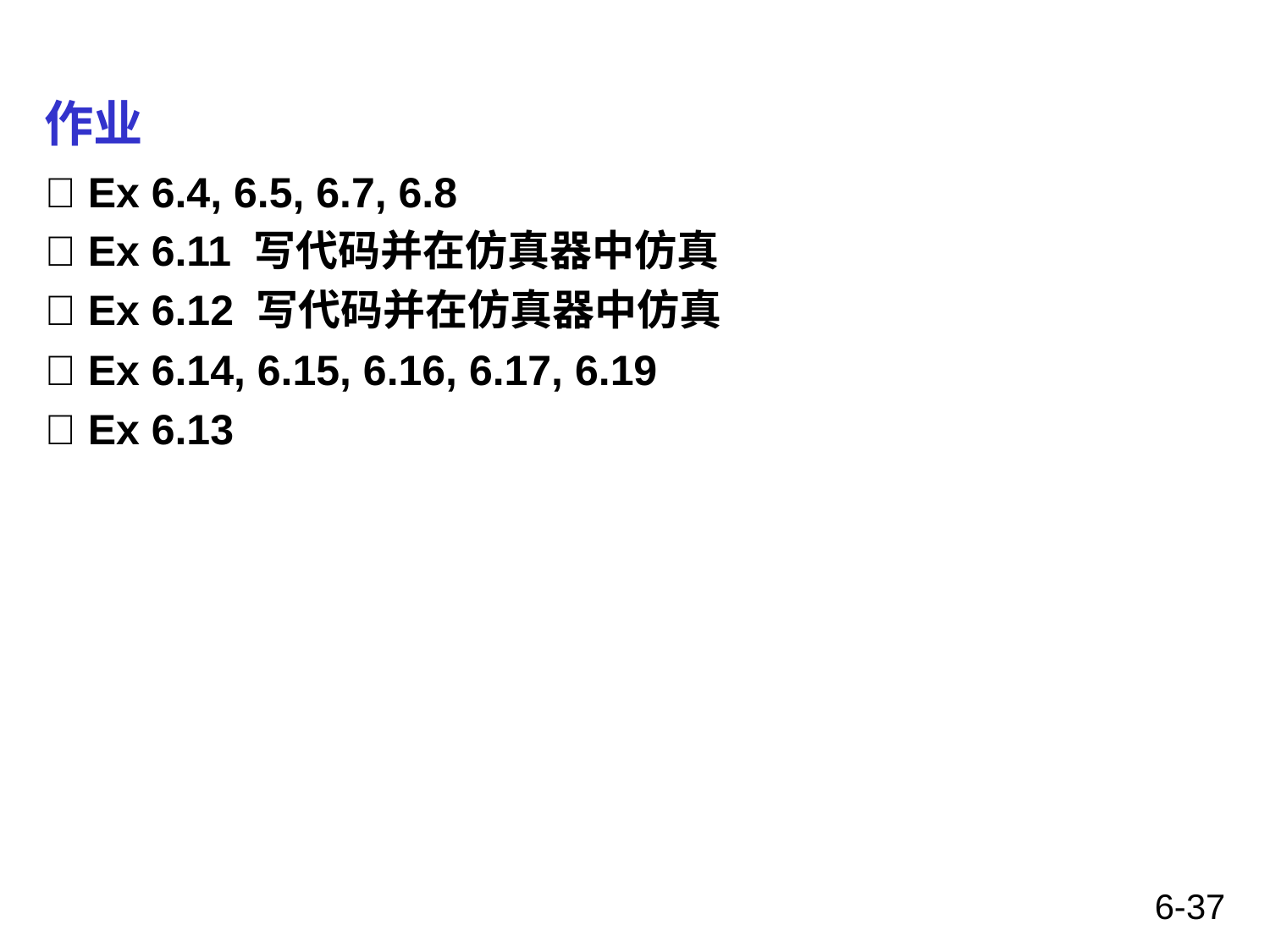

# 作业
􀂄 Ex 6.4, 6.5, 6.7, 6.8
􀂄 Ex 6.11 写代码并在仿真器中仿真
􀂄 Ex 6.12 写代码并在仿真器中仿真
􀂄 Ex 6.14, 6.15, 6.16, 6.17, 6.19
􀂄 Ex 6.13
6-37